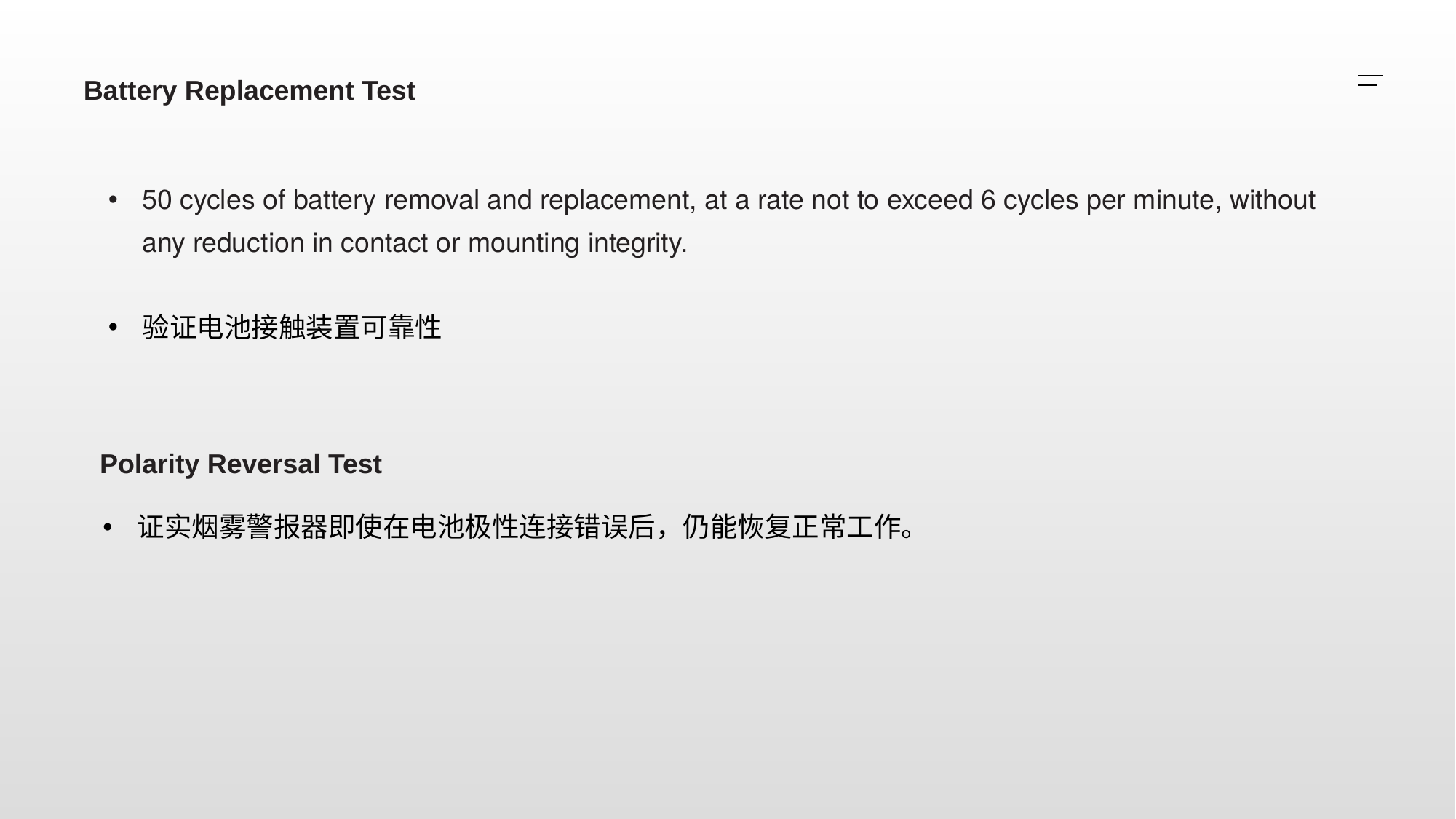

Battery Replacement Test

50 cycles of battery removal and replacement, at a rate not to exceed 6 cycles per minute, without any reduction in contact or mounting integrity.

验证电池接触装置可靠性

Polarity Reversal Test

证实烟雾警报器即使在电池极性连接错误后，仍能恢复正常工作。